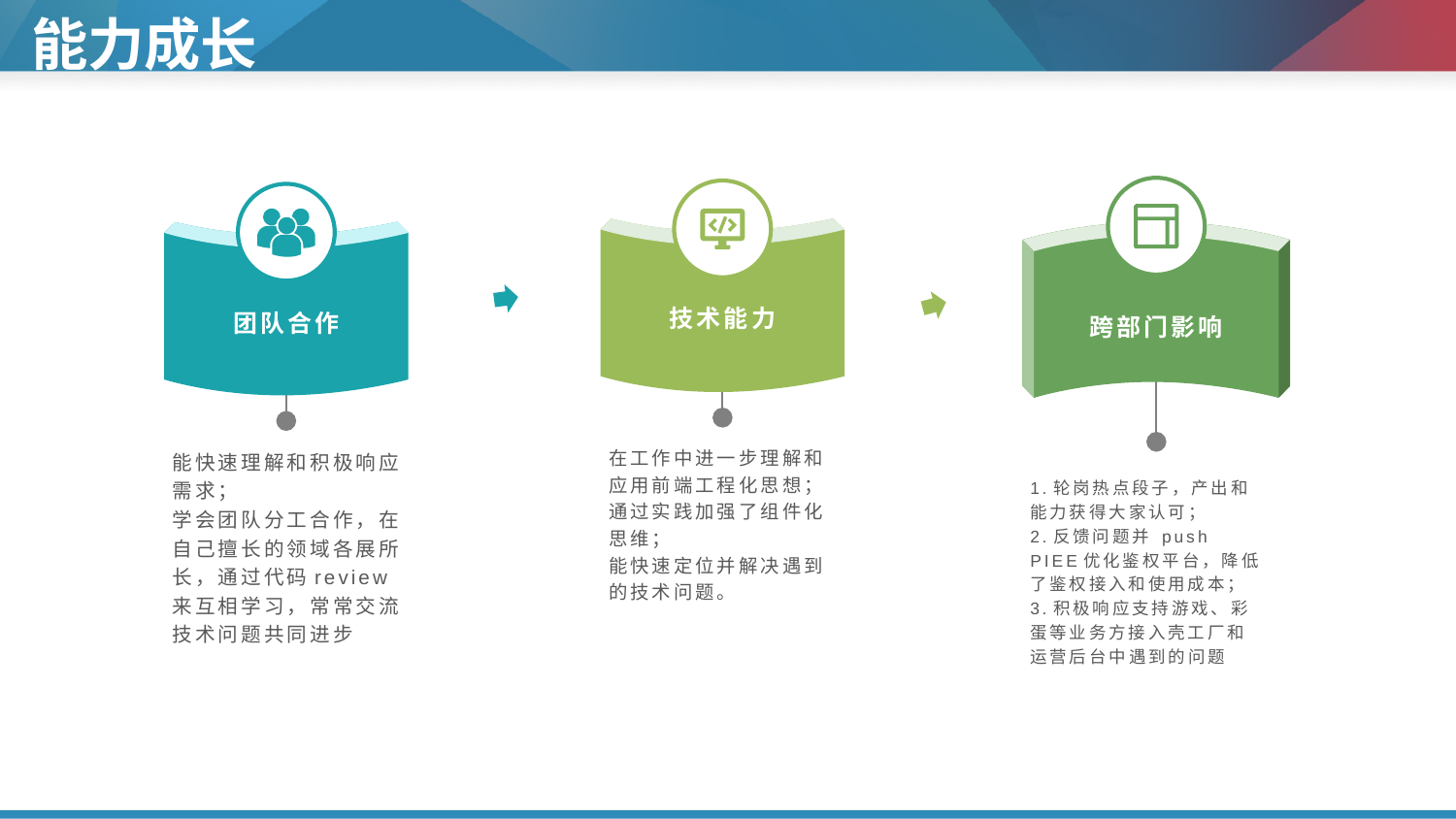

能力成长

技术能力

团队合作
跨部门影响
在工作中进一步理解和应用前端工程化思想；
通过实践加强了组件化思维；
能快速定位并解决遇到的技术问题。
能快速理解和积极响应需求；
学会团队分工合作，在自己擅长的领域各展所长，通过代码review来互相学习，常常交流技术问题共同进步
1.轮岗热点段子，产出和能力获得大家认可；
2.反馈问题并 push PIEE优化鉴权平台，降低了鉴权接入和使用成本；
3.积极响应支持游戏、彩蛋等业务方接入壳工厂和运营后台中遇到的问题